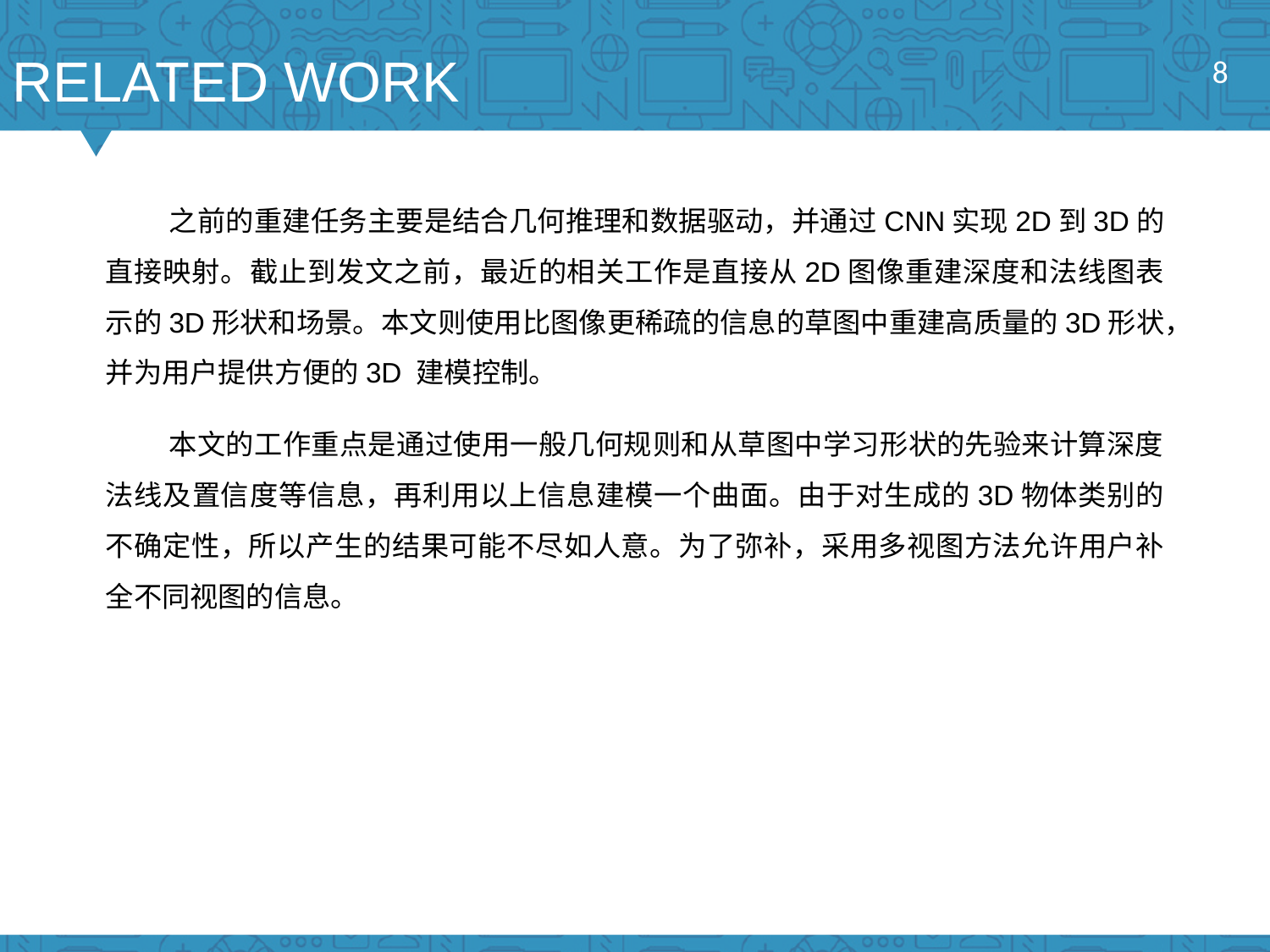

RELATED WORK
8
之前的重建任务主要是结合几何推理和数据驱动，并通过CNN实现2D到3D的直接映射。截止到发文之前，最近的相关工作是直接从2D图像重建深度和法线图表示的3D形状和场景。本文则使用比图像更稀疏的信息的草图中重建高质量的3D形状，并为用户提供方便的3D 建模控制。
本文的工作重点是通过使用一般几何规则和从草图中学习形状的先验来计算深度法线及置信度等信息，再利用以上信息建模一个曲面。由于对生成的3D物体类别的不确定性，所以产生的结果可能不尽如人意。为了弥补，采用多视图方法允许用户补全不同视图的信息。